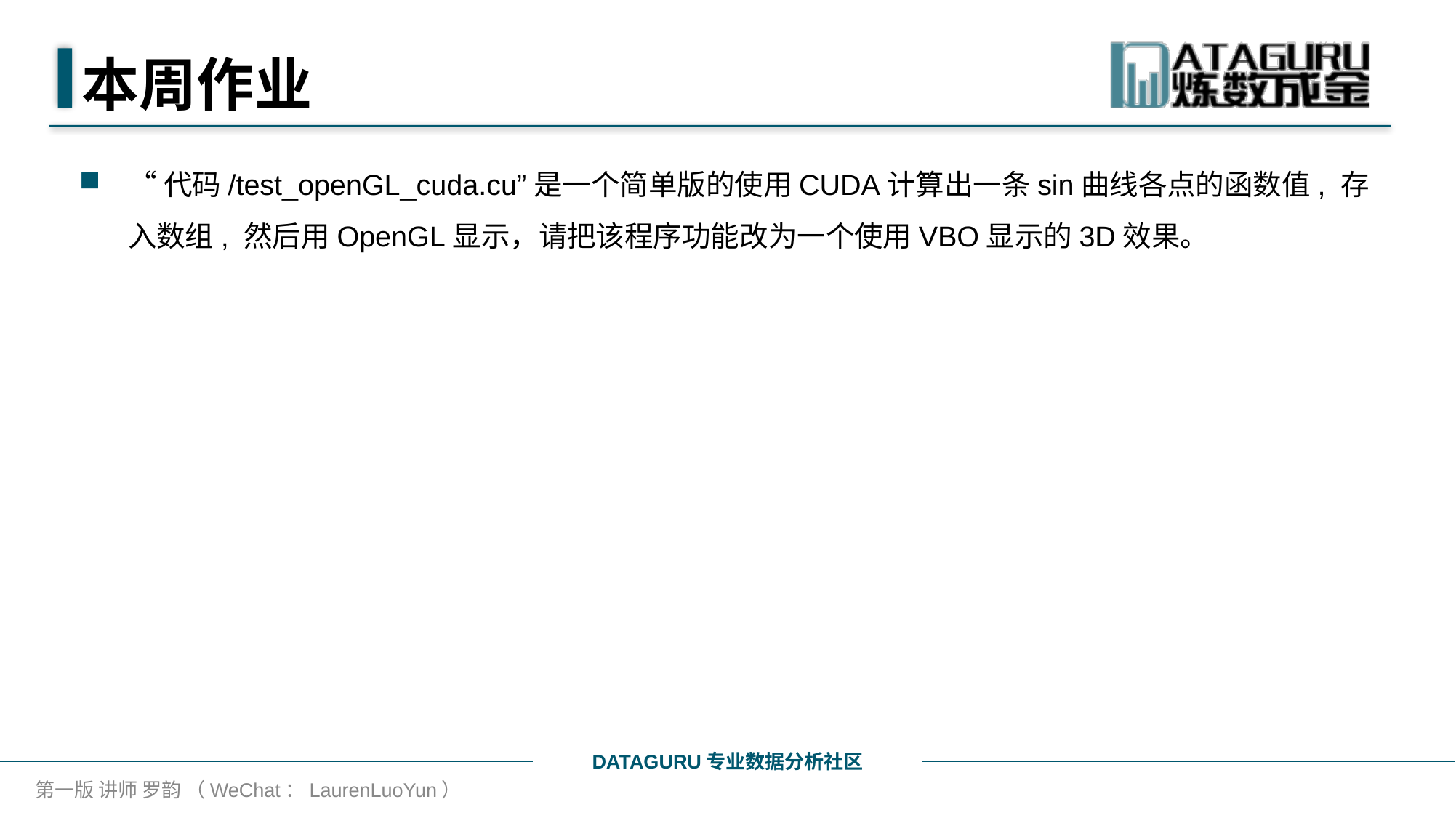

# 本周作业
“代码/test_openGL_cuda.cu”是一个简单版的使用CUDA计算出一条sin曲线各点的函数值, 存入数组, 然后用OpenGL显示，请把该程序功能改为一个使用VBO显示的3D效果。